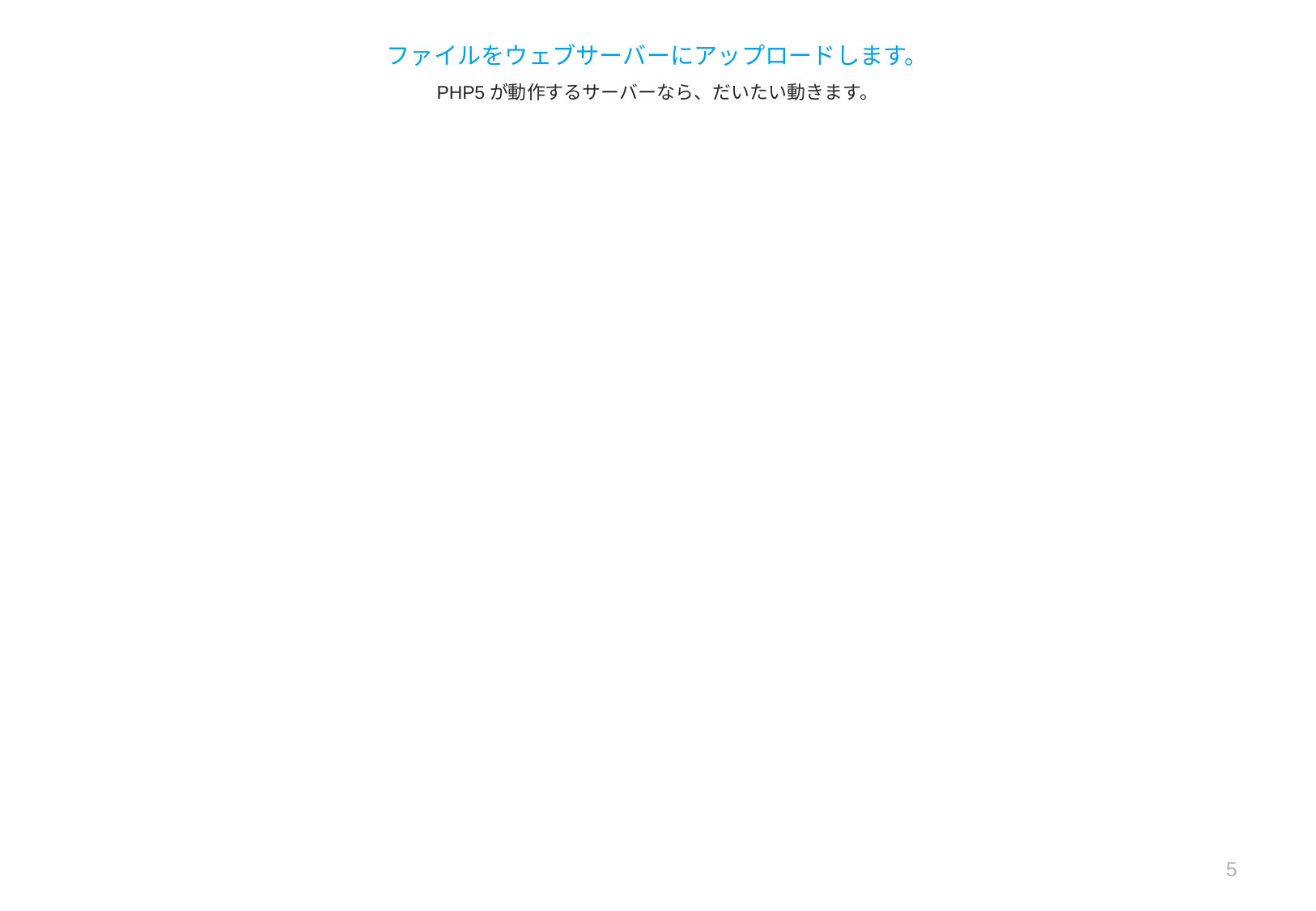

# ファイルをウェブサーバーにアップロードします。
PHP5が動作するサーバーなら、だいたい動きます。
5